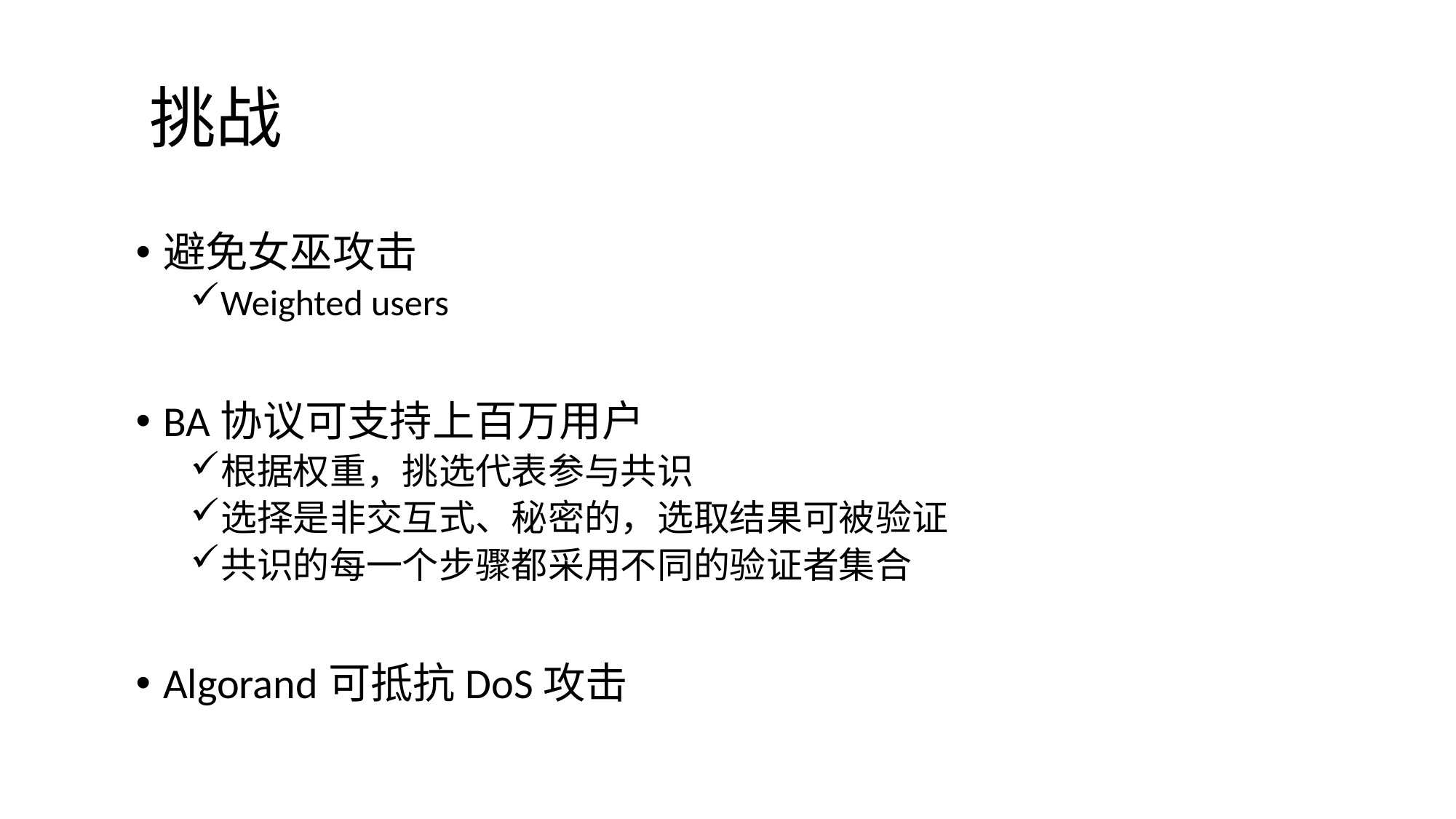

# 挑战
避免女巫攻击
Weighted users

BA协议可支持上百万用户
根据权重，挑选代表参与共识
选择是非交互式、秘密的，选取结果可被验证
共识的每一个步骤都采用不同的验证者集合

Algorand可抵抗DoS攻击